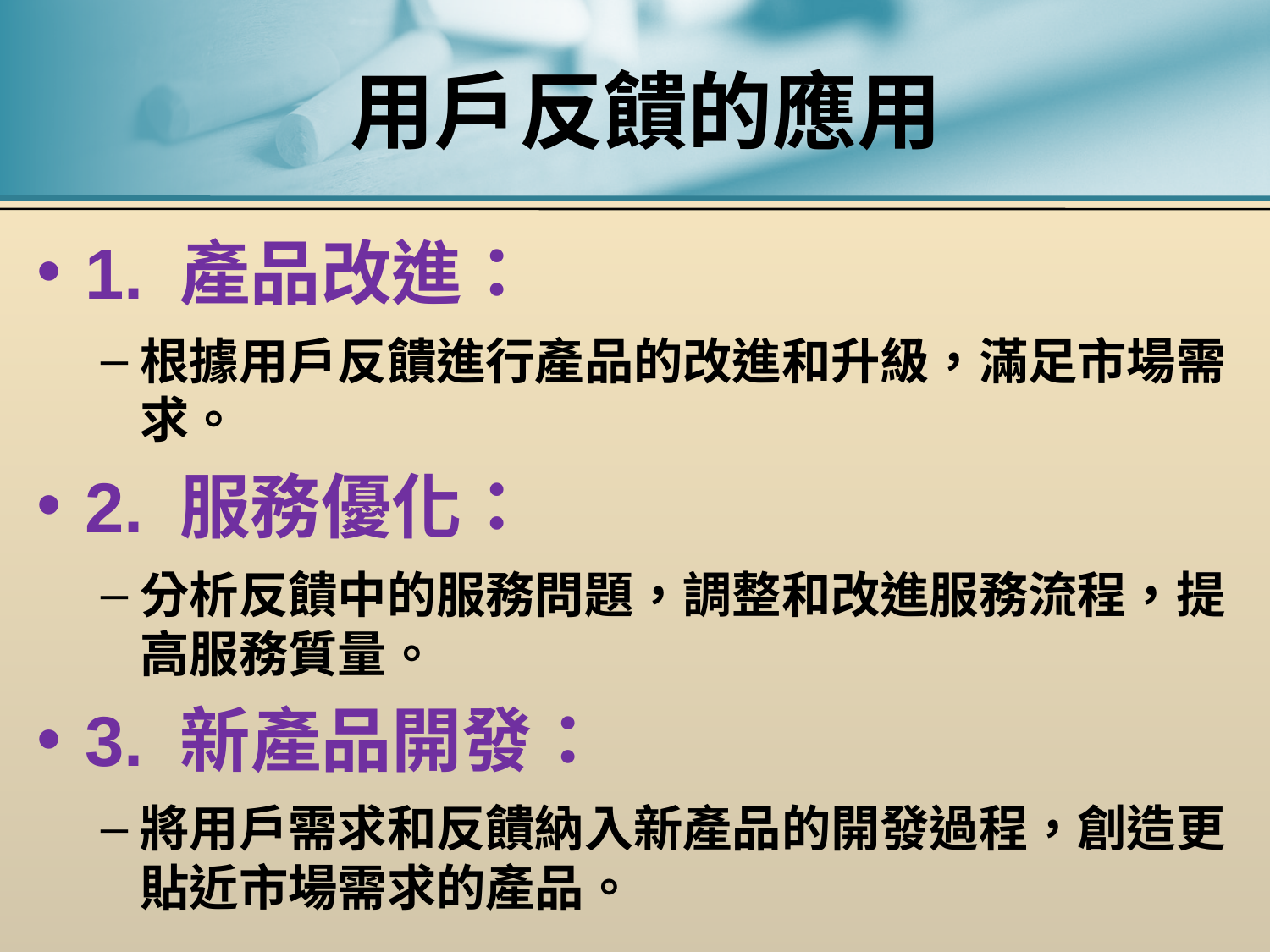

# 用戶反饋的應用
1. 產品改進：
根據用戶反饋進行產品的改進和升級，滿足市場需求。
2. 服務優化：
分析反饋中的服務問題，調整和改進服務流程，提高服務質量。
3. 新產品開發：
將用戶需求和反饋納入新產品的開發過程，創造更貼近市場需求的產品。